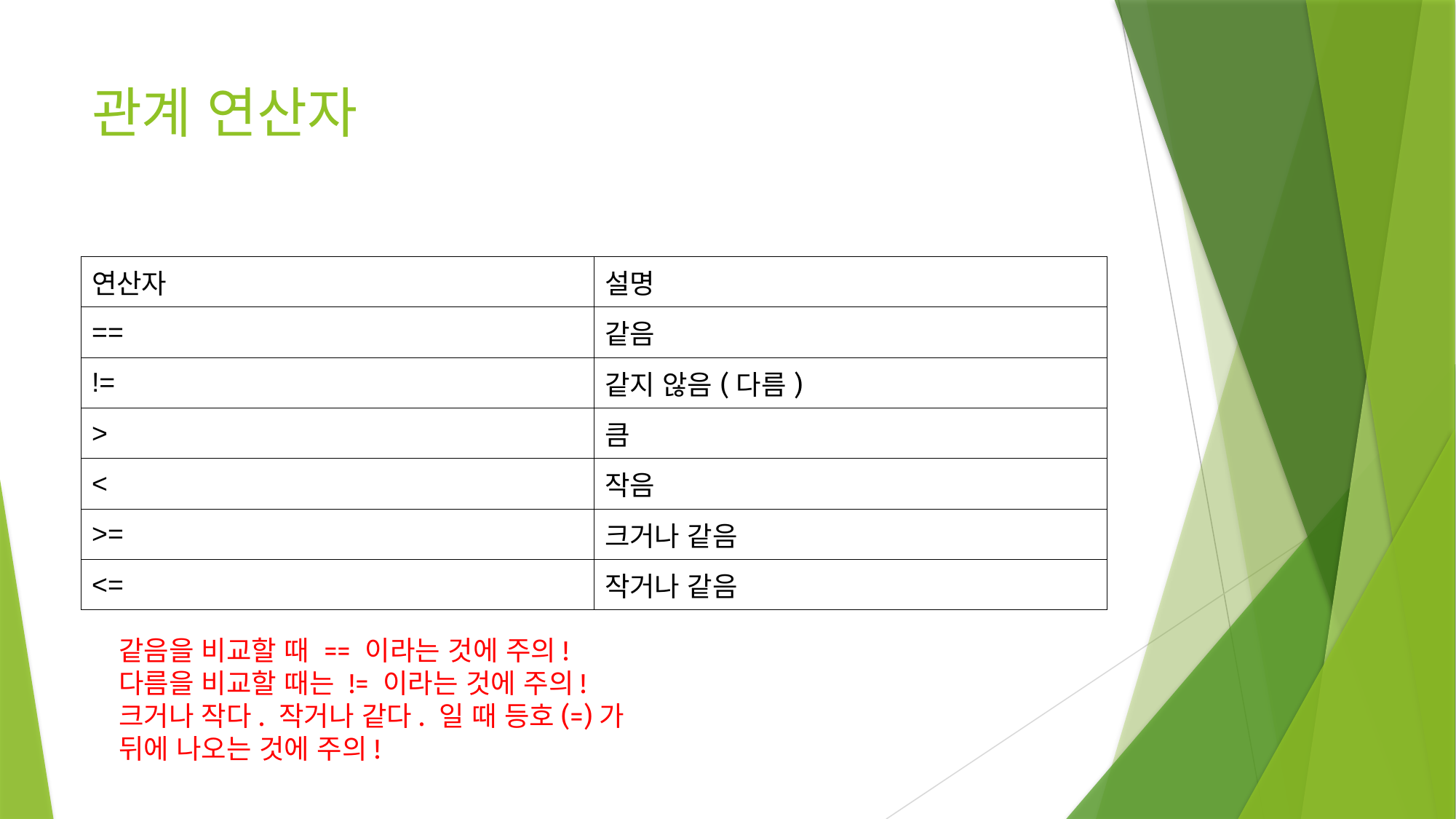

# 관계 연산자
| 연산자 | 설명 |
| --- | --- |
| == | 같음 |
| != | 같지 않음(다름) |
| > | 큼 |
| < | 작음 |
| >= | 크거나 같음 |
| <= | 작거나 같음 |
같음을 비교할 때 == 이라는 것에 주의!
다름을 비교할 때는 != 이라는 것에 주의!
크거나 작다. 작거나 같다. 일 때 등호(=)가 뒤에 나오는 것에 주의!